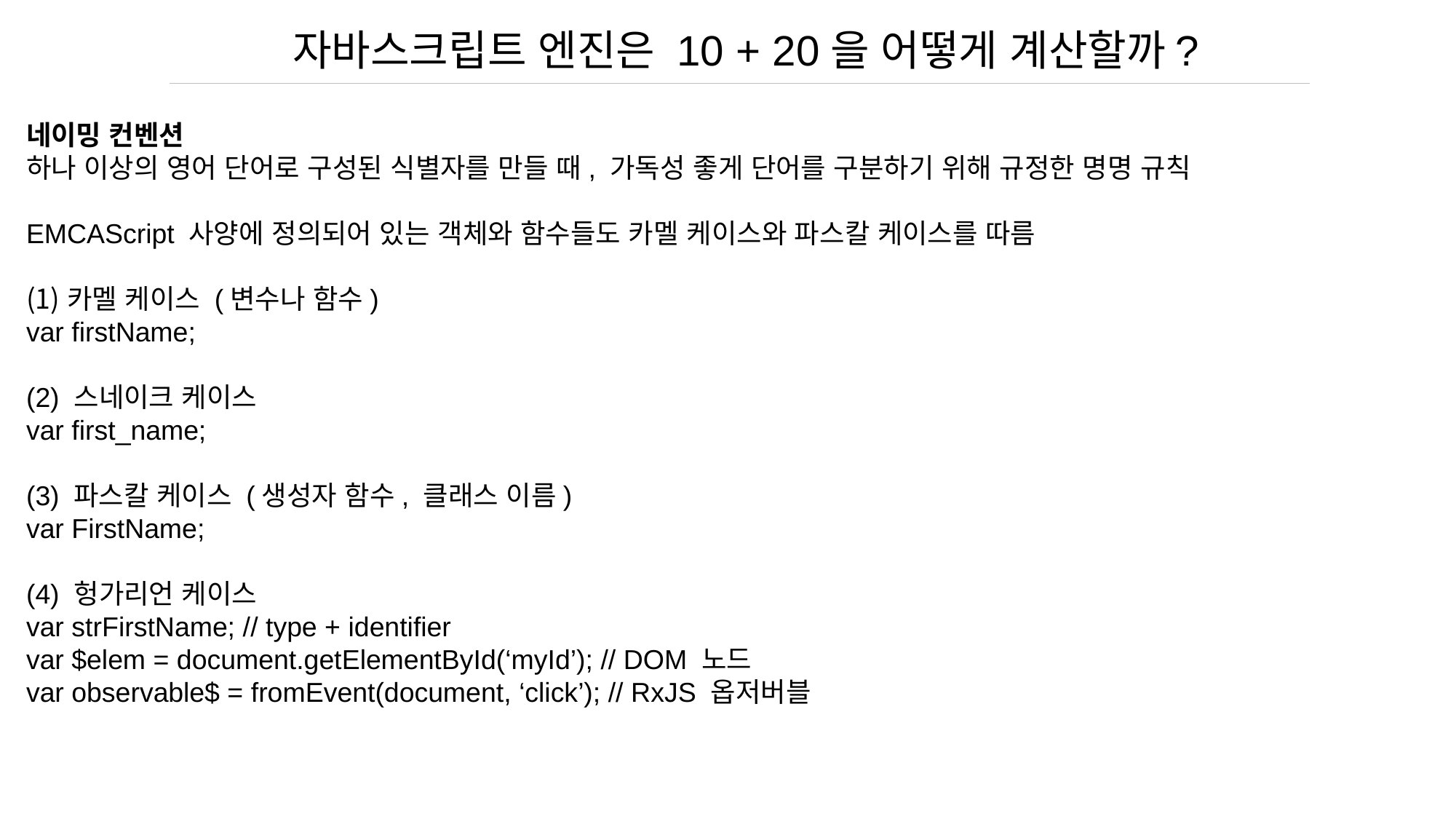

자바스크립트 엔진은 10 + 20을 어떻게 계산할까?
네이밍 컨벤션
하나 이상의 영어 단어로 구성된 식별자를 만들 때, 가독성 좋게 단어를 구분하기 위해 규정한 명명 규칙

EMCAScript 사양에 정의되어 있는 객체와 함수들도 카멜 케이스와 파스칼 케이스를 따름

카멜 케이스 (변수나 함수)
var firstName;

(2) 스네이크 케이스
var first_name;

(3) 파스칼 케이스 (생성자 함수, 클래스 이름)
var FirstName;

(4) 헝가리언 케이스
var strFirstName; // type + identifier
var $elem = document.getElementById(‘myId’); // DOM 노드
var observable$ = fromEvent(document, ‘click’); // RxJS 옵저버블